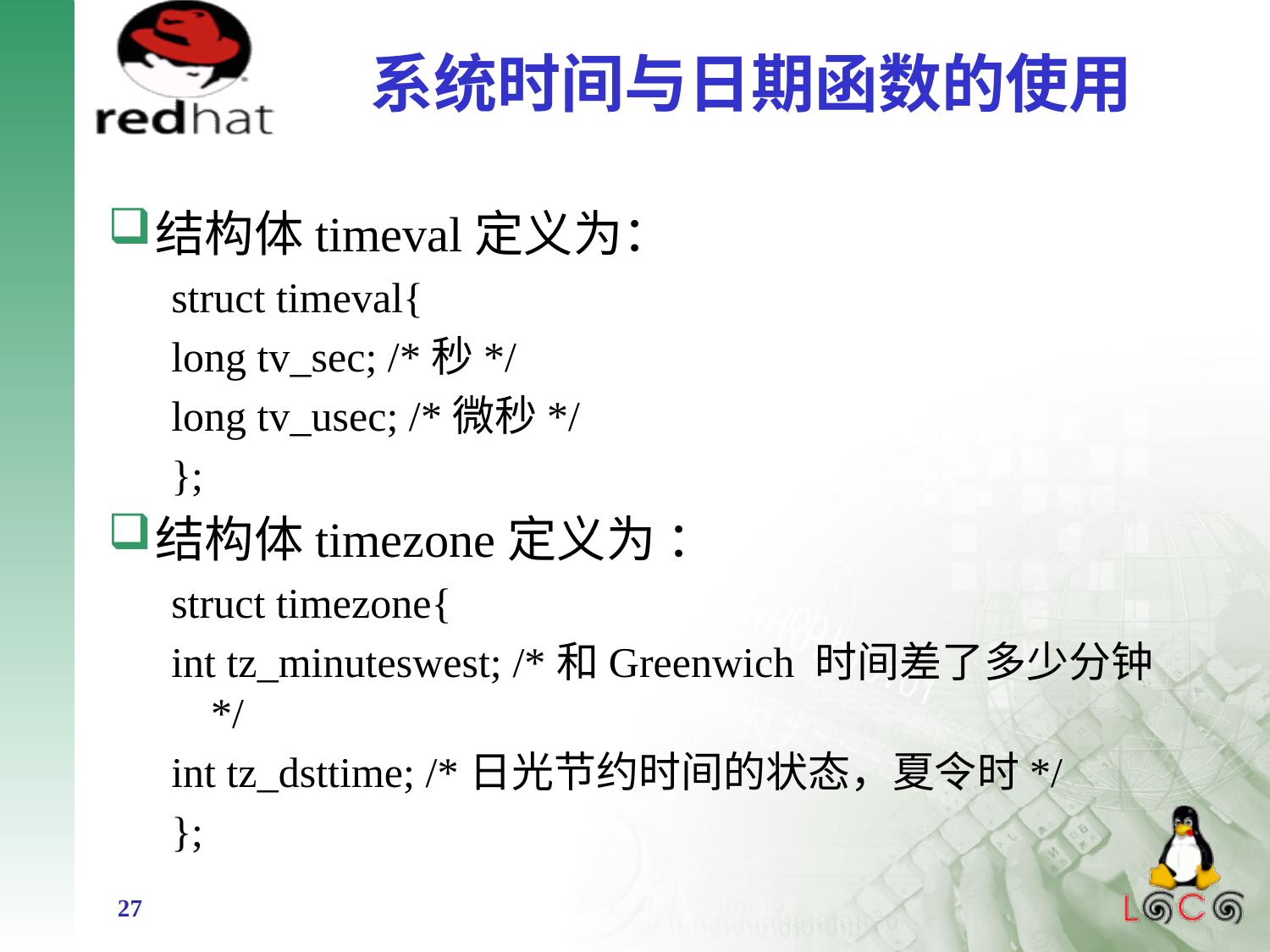

# 系统时间与日期函数的使用
结构体timeval定义为：
struct timeval{
long tv_sec; /*秒*/
long tv_usec; /*微秒*/
};
结构体timezone定义为 ：
struct timezone{
int tz_minuteswest; /*和Greenwich 时间差了多少分钟*/
int tz_dsttime; /*日光节约时间的状态，夏令时*/
};
27